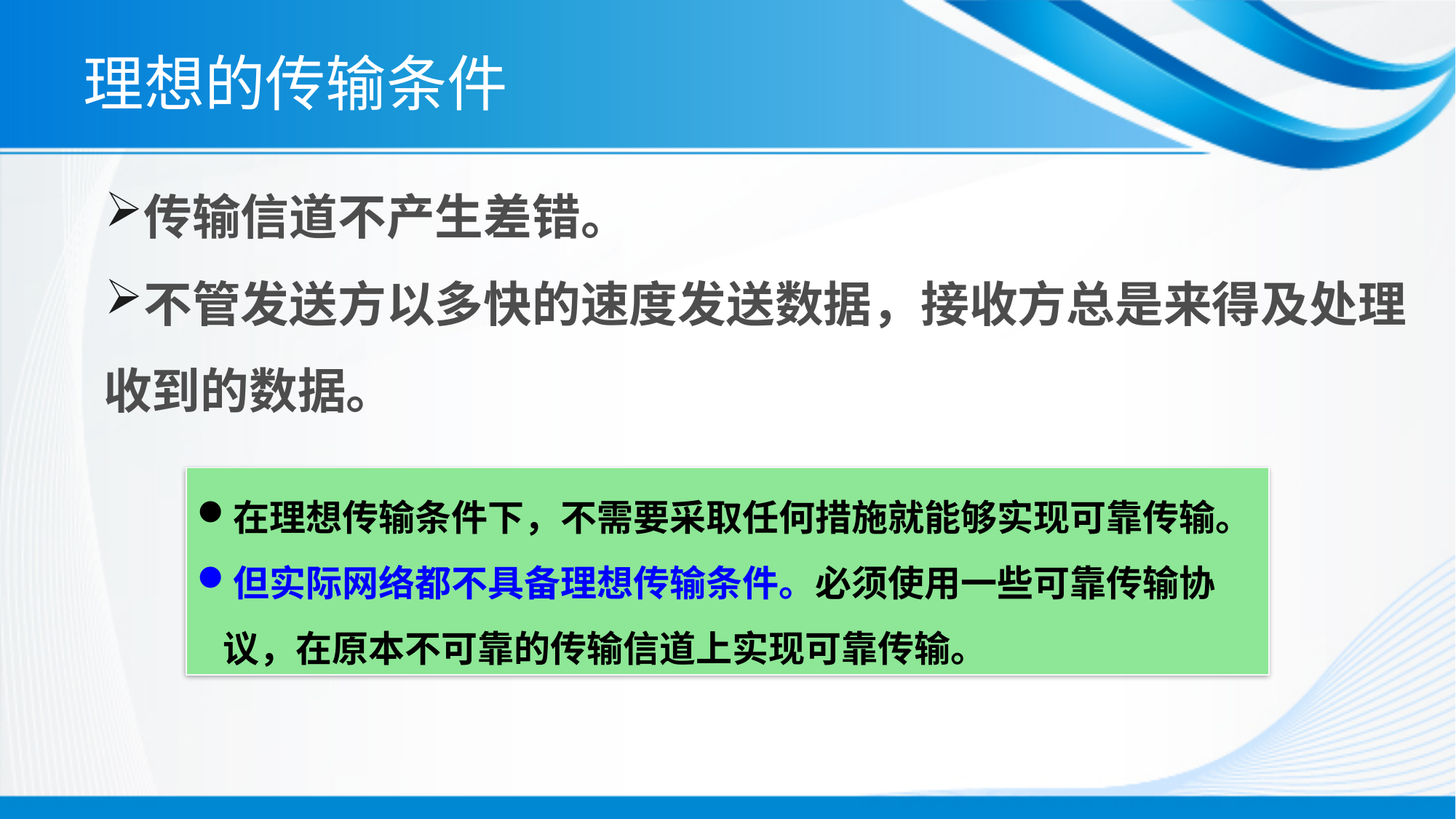

# 理想的传输条件
传输信道不产生差错。
不管发送方以多快的速度发送数据，接收方总是来得及处理收到的数据。
在理想传输条件下，不需要采取任何措施就能够实现可靠传输。
但实际网络都不具备理想传输条件。必须使用一些可靠传输协议，在原本不可靠的传输信道上实现可靠传输。